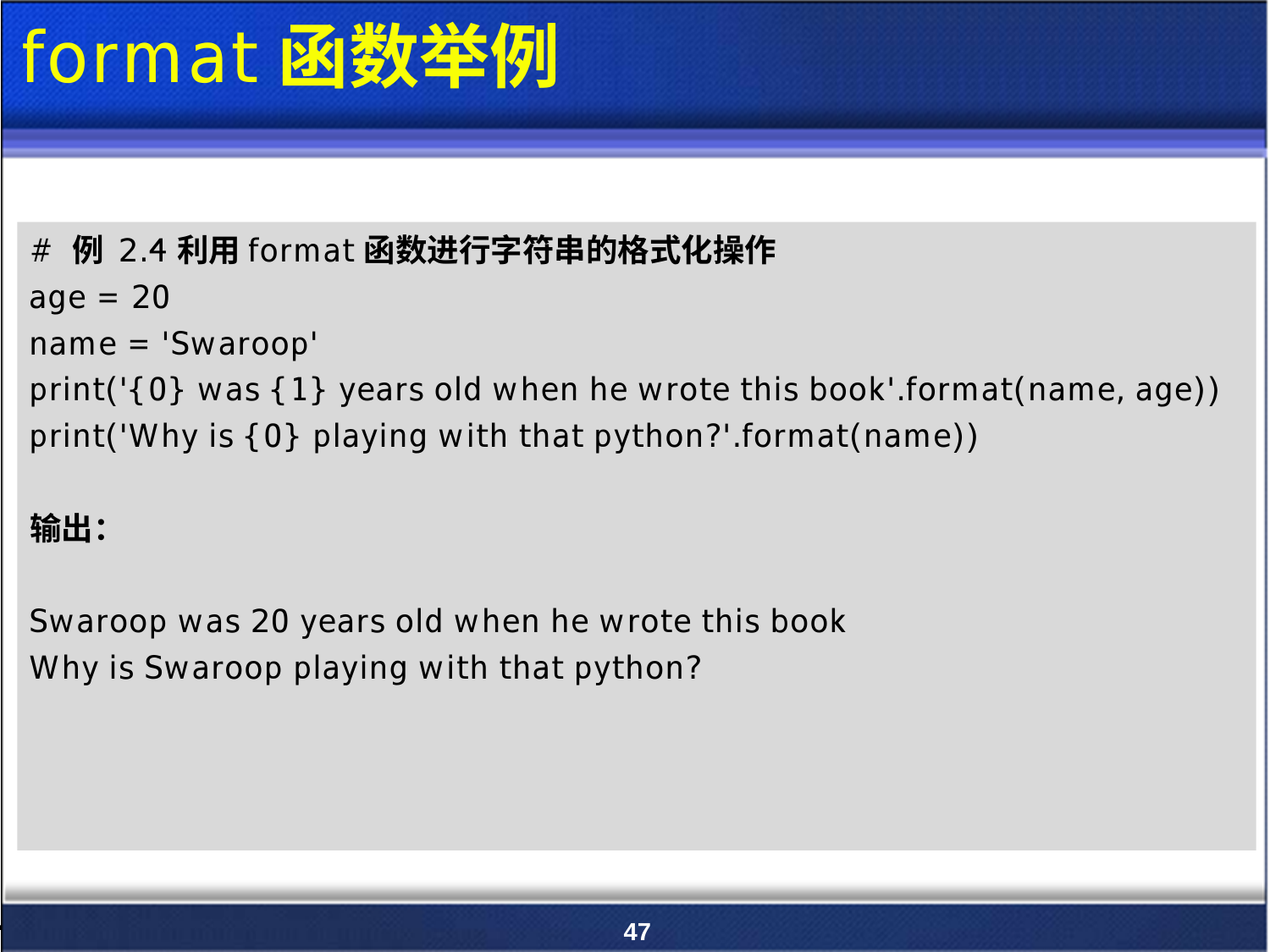

# format函数举例
# 例 2.4利用format函数进行字符串的格式化操作
age = 20
name = 'Swaroop'
print('{0} was {1} years old when he wrote this book'.format(name, age))
print('Why is {0} playing with that python?'.format(name))

输出：

Swaroop was 20 years old when he wrote this book
Why is Swaroop playing with that python?

47